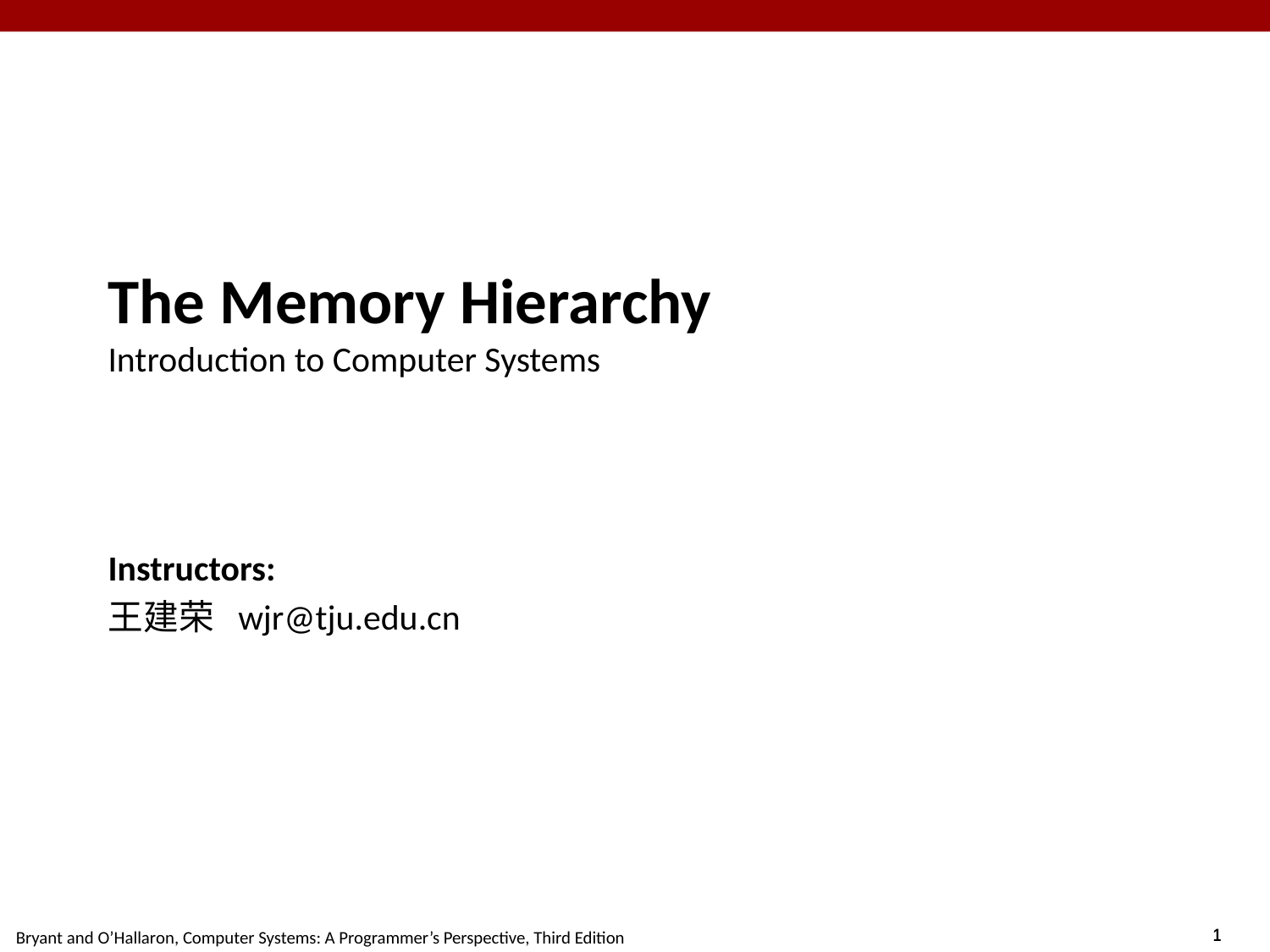

# The Memory Hierarchy Introduction to Computer Systems
Instructors:
王建荣  wjr@tju.edu.cn